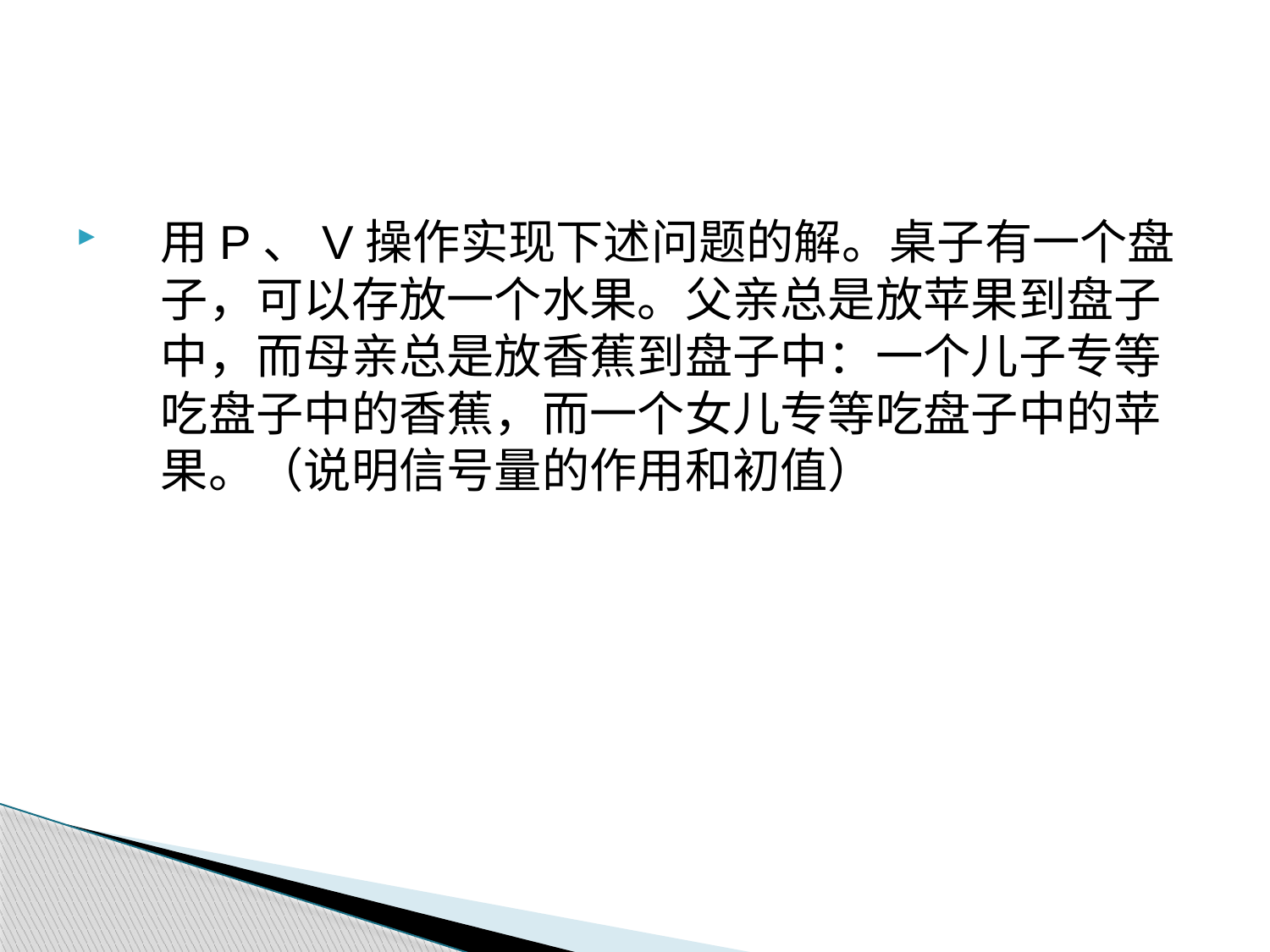

用P、V操作实现下述问题的解。桌子有一个盘子，可以存放一个水果。父亲总是放苹果到盘子中，而母亲总是放香蕉到盘子中：一个儿子专等吃盘子中的香蕉，而一个女儿专等吃盘子中的苹果。（说明信号量的作用和初值）